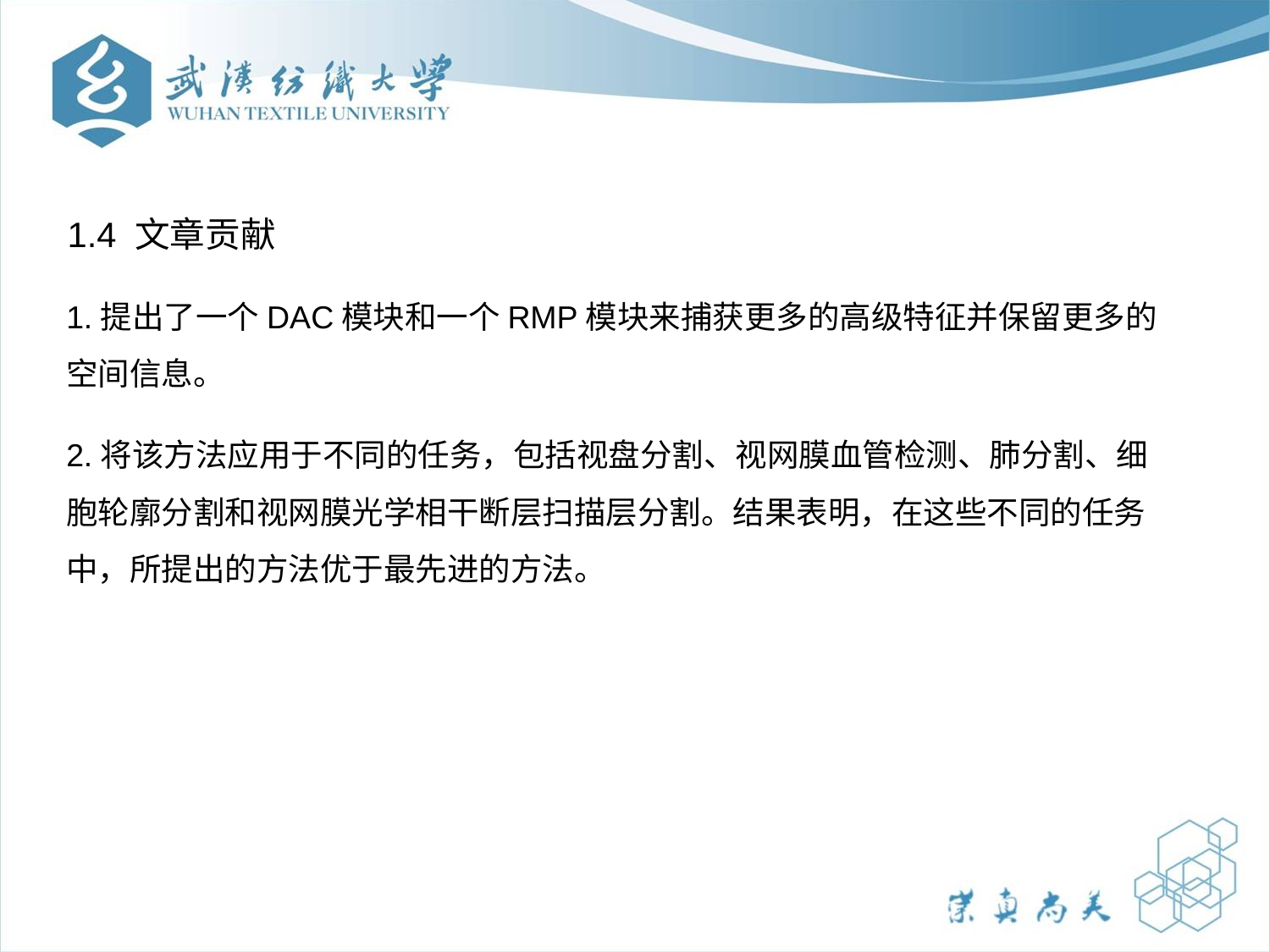

1.4 文章贡献

1.提出了一个DAC模块和一个RMP模块来捕获更多的高级特征并保留更多的空间信息。
2.将该方法应用于不同的任务，包括视盘分割、视网膜血管检测、肺分割、细胞轮廓分割和视网膜光学相干断层扫描层分割。结果表明，在这些不同的任务中，所提出的方法优于最先进的方法。